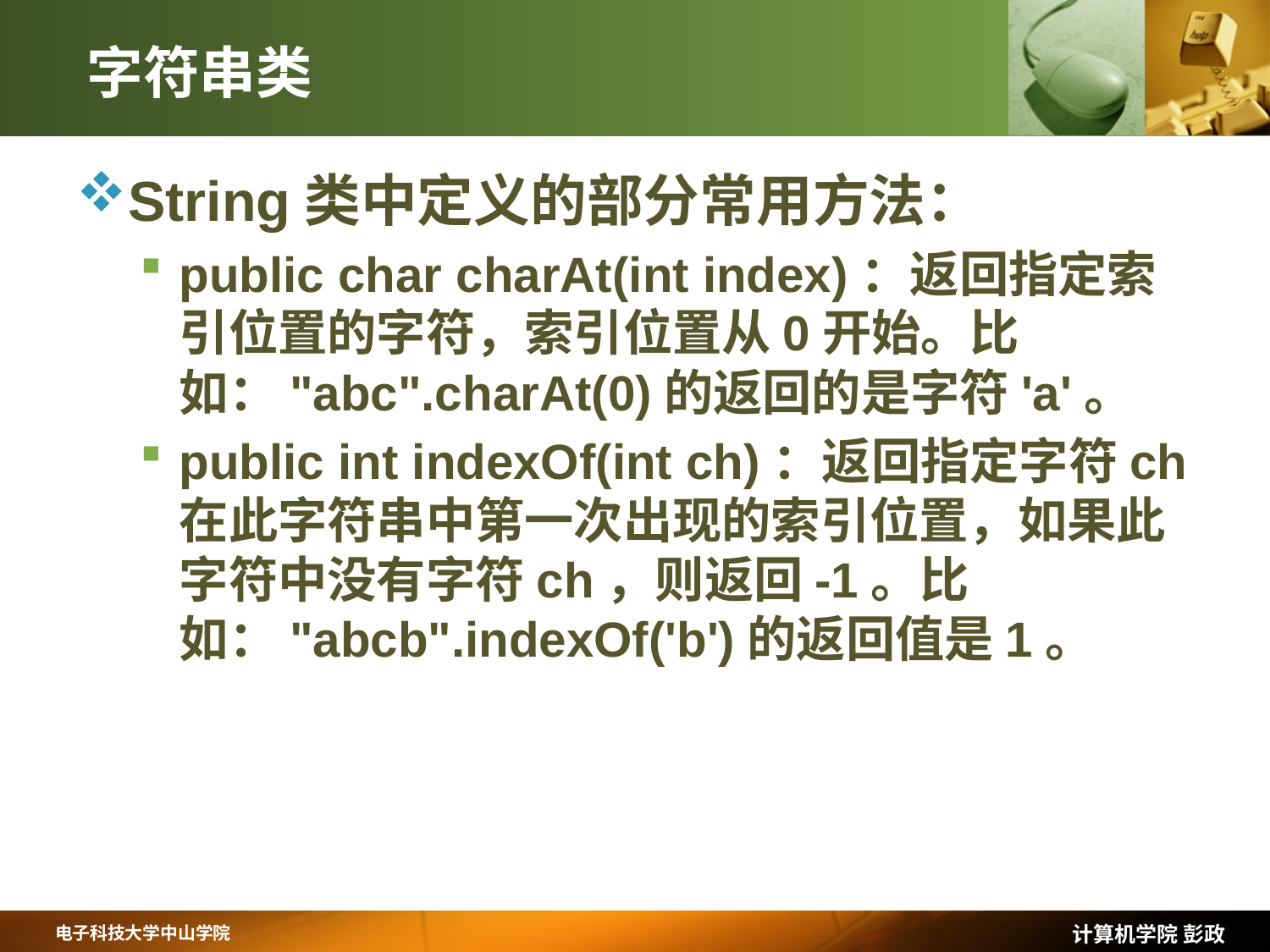

# 字符串类
String类中定义的部分常用方法：
public char charAt(int index)：返回指定索引位置的字符，索引位置从0开始。比如："abc".charAt(0)的返回的是字符'a'。
public int indexOf(int ch)：返回指定字符ch在此字符串中第一次出现的索引位置，如果此字符中没有字符ch，则返回-1。比如："abcb".indexOf('b')的返回值是1。

计算机学院 彭政
电子科技大学中山学院